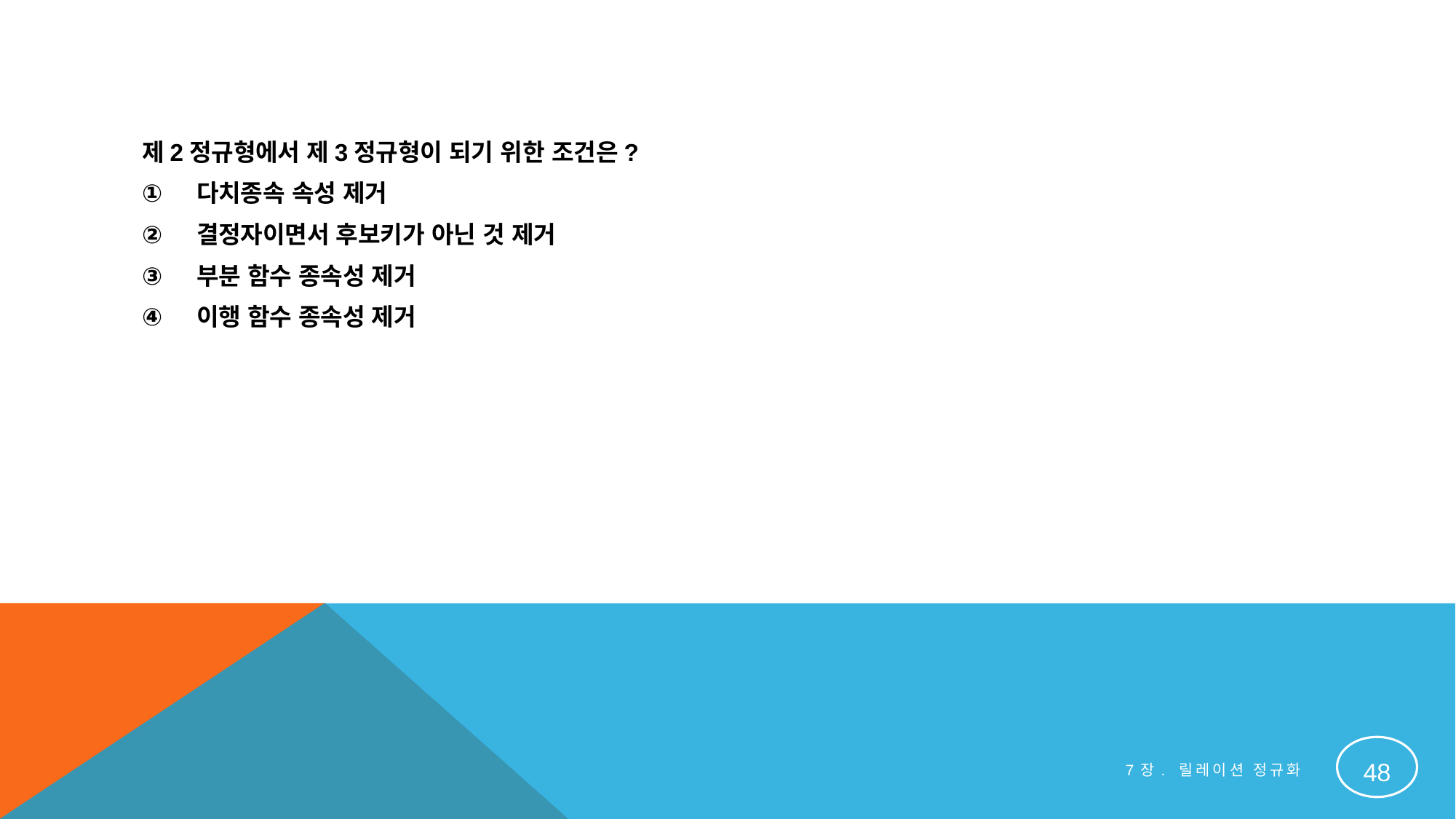

#
제2정규형에서 제3정규형이 되기 위한 조건은?
다치종속 속성 제거
결정자이면서 후보키가 아닌 것 제거
부분 함수 종속성 제거
이행 함수 종속성 제거
48
7장. 릴레이션 정규화